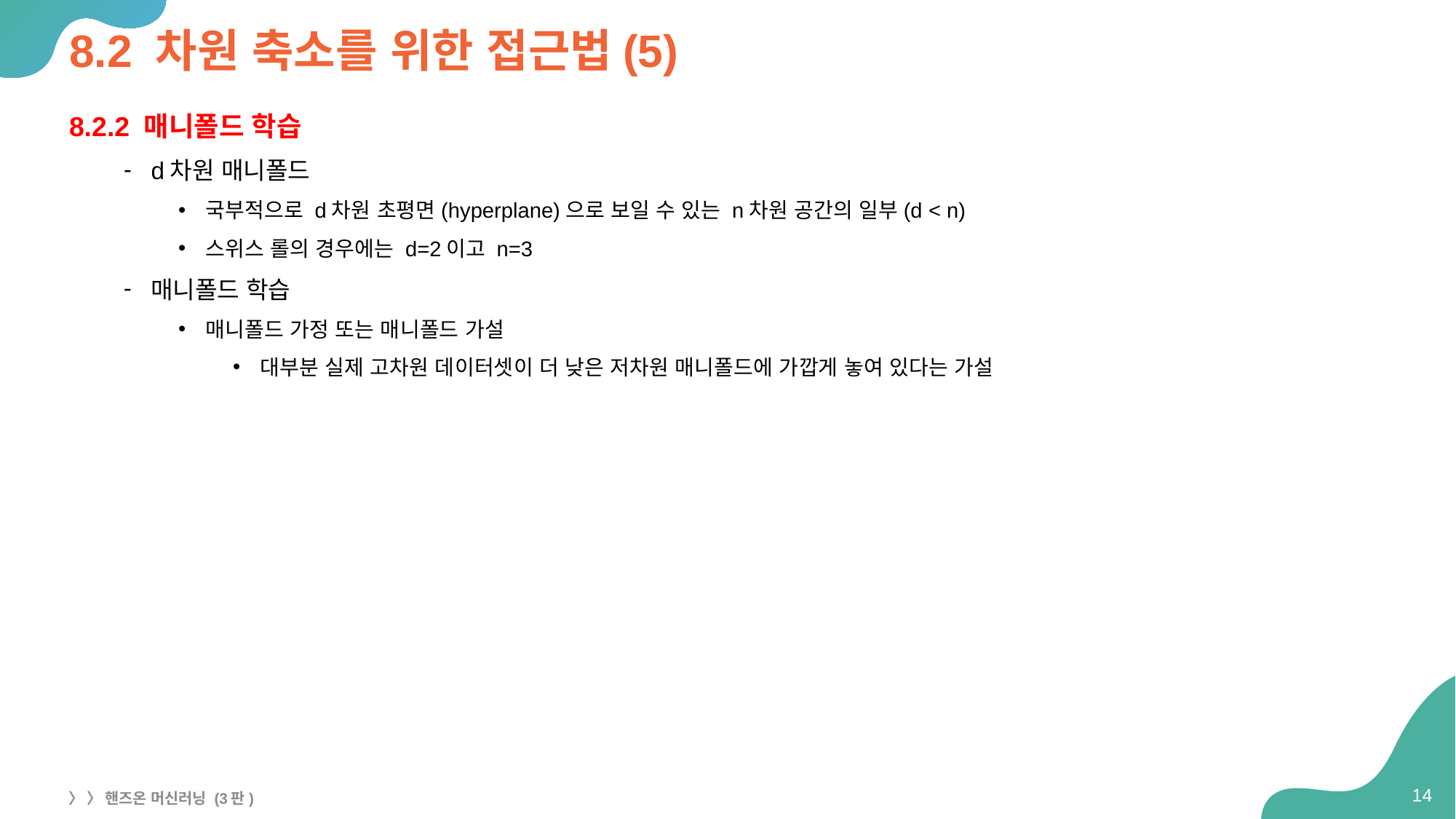

# 8.2 차원 축소를 위한 접근법(5)
8.2.2 매니폴드 학습
d차원 매니폴드
국부적으로 d차원 초평면(hyperplane)으로 보일 수 있는 n차원 공간의 일부(d < n)
스위스 롤의 경우에는 d=2이고 n=3
매니폴드 학습
매니폴드 가정 또는 매니폴드 가설
대부분 실제 고차원 데이터셋이 더 낮은 저차원 매니폴드에 가깝게 놓여 있다는 가설
14
〉 〉 핸즈온 머신러닝 (3판)